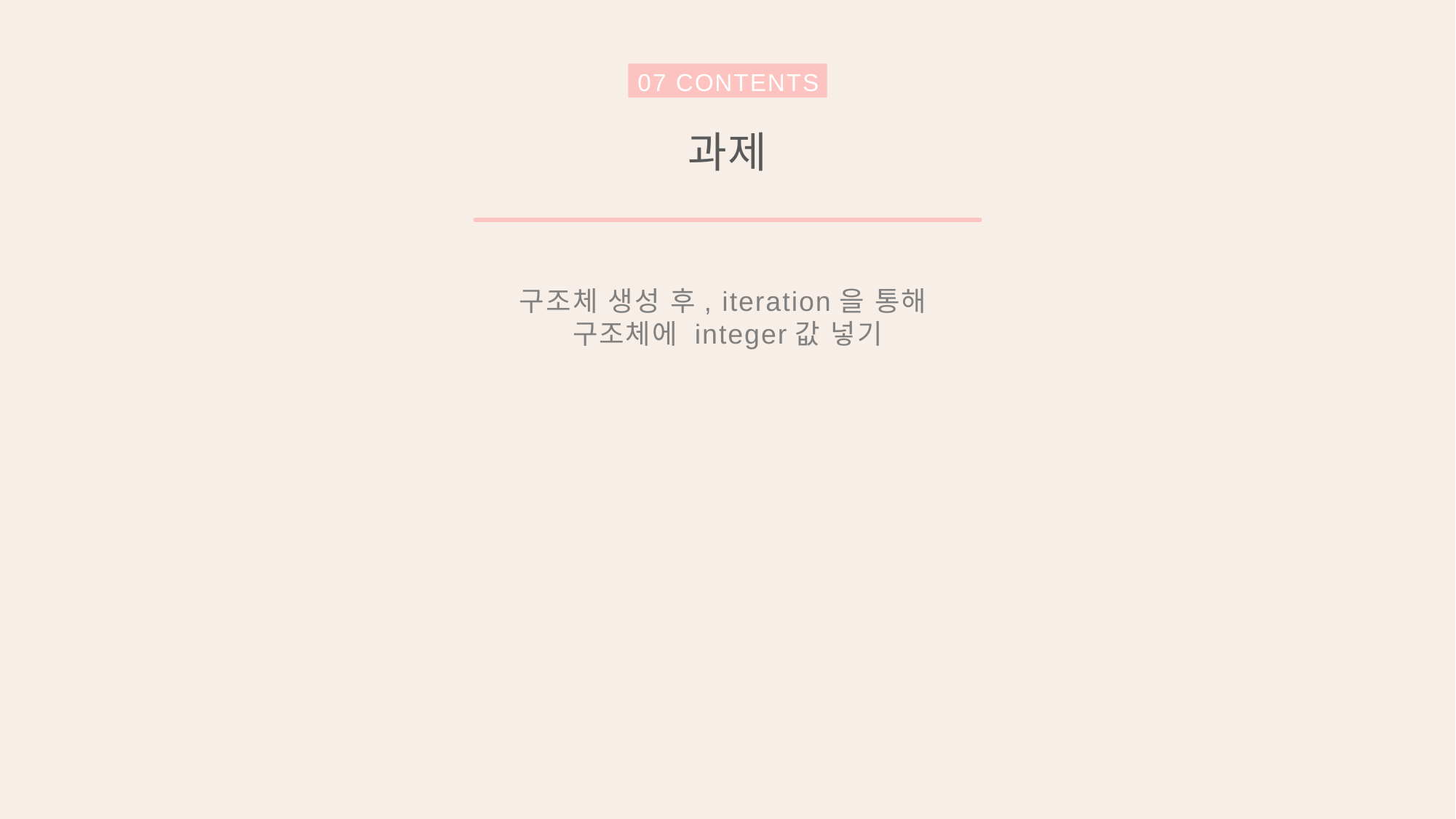

07 CONTENTS
과제
구조체 생성 후, iteration을 통해
구조체에 integer값 넣기